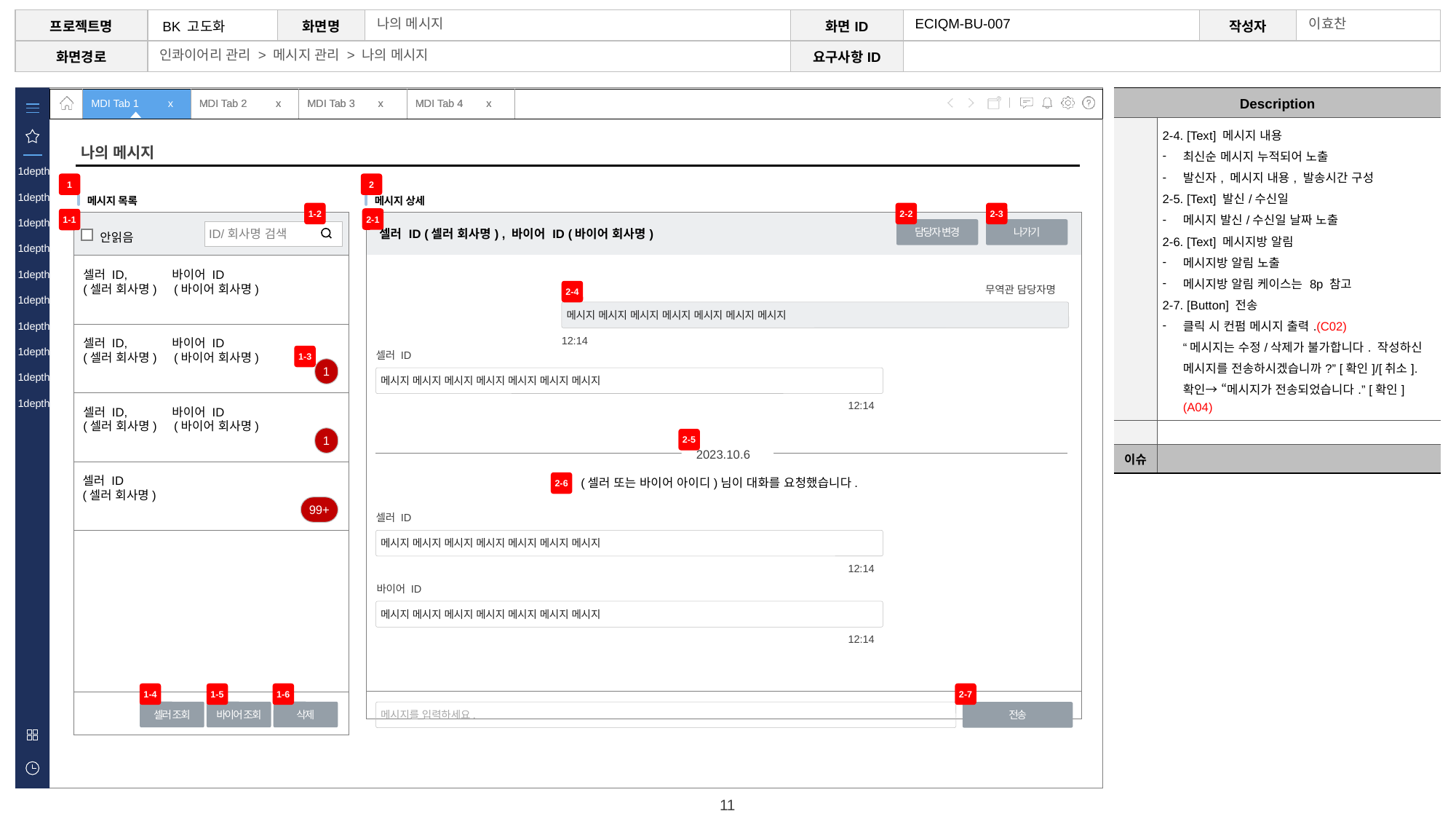

나의 메시지
ECIQM-BU-007
이효찬
인콰이어리 관리 > 메시지 관리 > 나의 메시지

| Description |  |
| --- | --- |
|  | 2-4. [Text] 메시지 내용 최신순 메시지 누적되어 노출 발신자, 메시지 내용, 발송시간 구성 2-5. [Text] 발신/수신일 메시지 발신/수신일 날짜 노출 2-6. [Text] 메시지방 알림 메시지방 알림 노출 메시지방 알림 케이스는 8p 참고 2-7. [Button] 전송 클릭 시 컨펌 메시지 출력.(C02) “메시지는 수정/삭제가 불가합니다. 작성하신 메시지를 전송하시겠습니까?” [확인]/[취소]. 확인→ “메시지가 전송되었습니다.” [확인] (A04) |
|  |  |
| 이슈 |  |
나의 메시지
1
2
메시지 목록
메시지 상세
1-2
2-3
2-2
2-1
1-1
| 셀러 ID (셀러 회사명) , 바이어 ID (바이어 회사명) |
| --- |
|  |
|  |
|  |
|  |
|  |
|  |
|  |
|  |
|  |
|  |
|  |
|  |
|  |
|  |
|  |
|  |
|  |
|  |
| --- |
|  |
|  |
|  |
|  |
|  |
|  |
    안읽음
담당자 변경
나가기
ID/회사명 검색

셀러 ID,            바이어 ID
(셀러 회사명)     (바이어 회사명)
무역관 담당자명
2-4
메시지 메시지 메시지 메시지 메시지 메시지 메시지
12:14
셀러 ID,            바이어 ID
(셀러 회사명)     (바이어 회사명)
셀러 ID
1-3
1
메시지 메시지 메시지 메시지 메시지 메시지 메시지
12:14
셀러 ID,            바이어 ID
(셀러 회사명)     (바이어 회사명)
1
2-5
2023.10.6
셀러 ID
(셀러 회사명)
(셀러 또는 바이어 아이디)님이 대화를 요청했습니다.
2-6
99+
셀러 ID
메시지 메시지 메시지 메시지 메시지 메시지 메시지
12:14
바이어 ID
메시지 메시지 메시지 메시지 메시지 메시지 메시지
12:14
1-4
1-5
1-6
2-7
셀러 조회
바이어 조회
삭제
메시지를 입력하세요.
전송